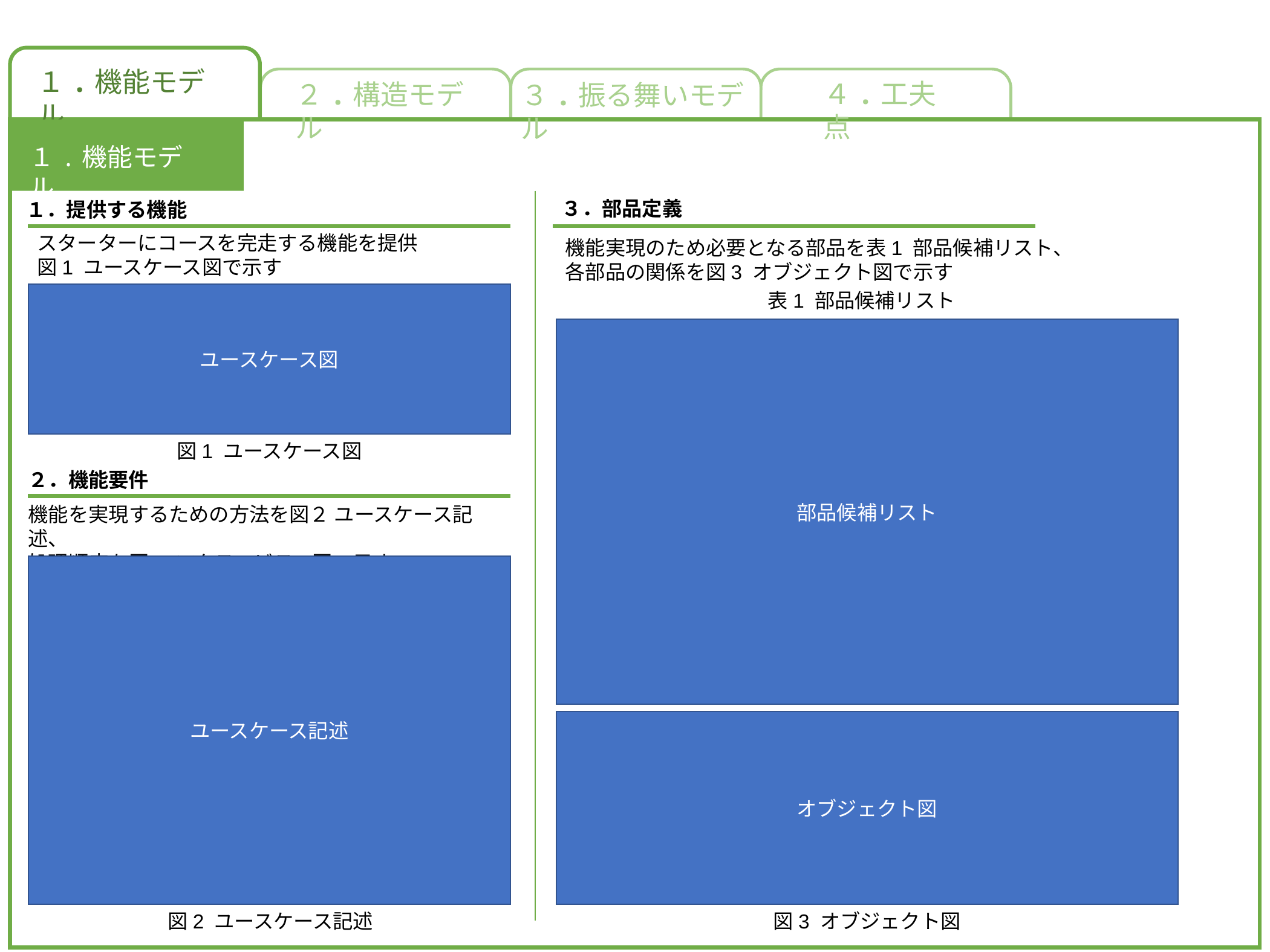

１.機能モデル

４.工夫点
２.構造モデル
３.振る舞いモデル

１.機能モデル
３．部品定義
１．提供する機能
スターターにコースを完走する機能を提供
図1 ユースケース図で示す
機能実現のため必要となる部品を表1 部品候補リスト、
各部品の関係を図3 オブジェクト図で示す
表1 部品候補リスト
ユースケース図
部品候補リスト
図1 ユースケース図
２．機能要件
機能を実現するための方法を図２ ユースケース記述、
処理順序を図2 アクティビティ図で示す
ユースケース記述
オブジェクト図
図2 ユースケース記述
図3 オブジェクト図